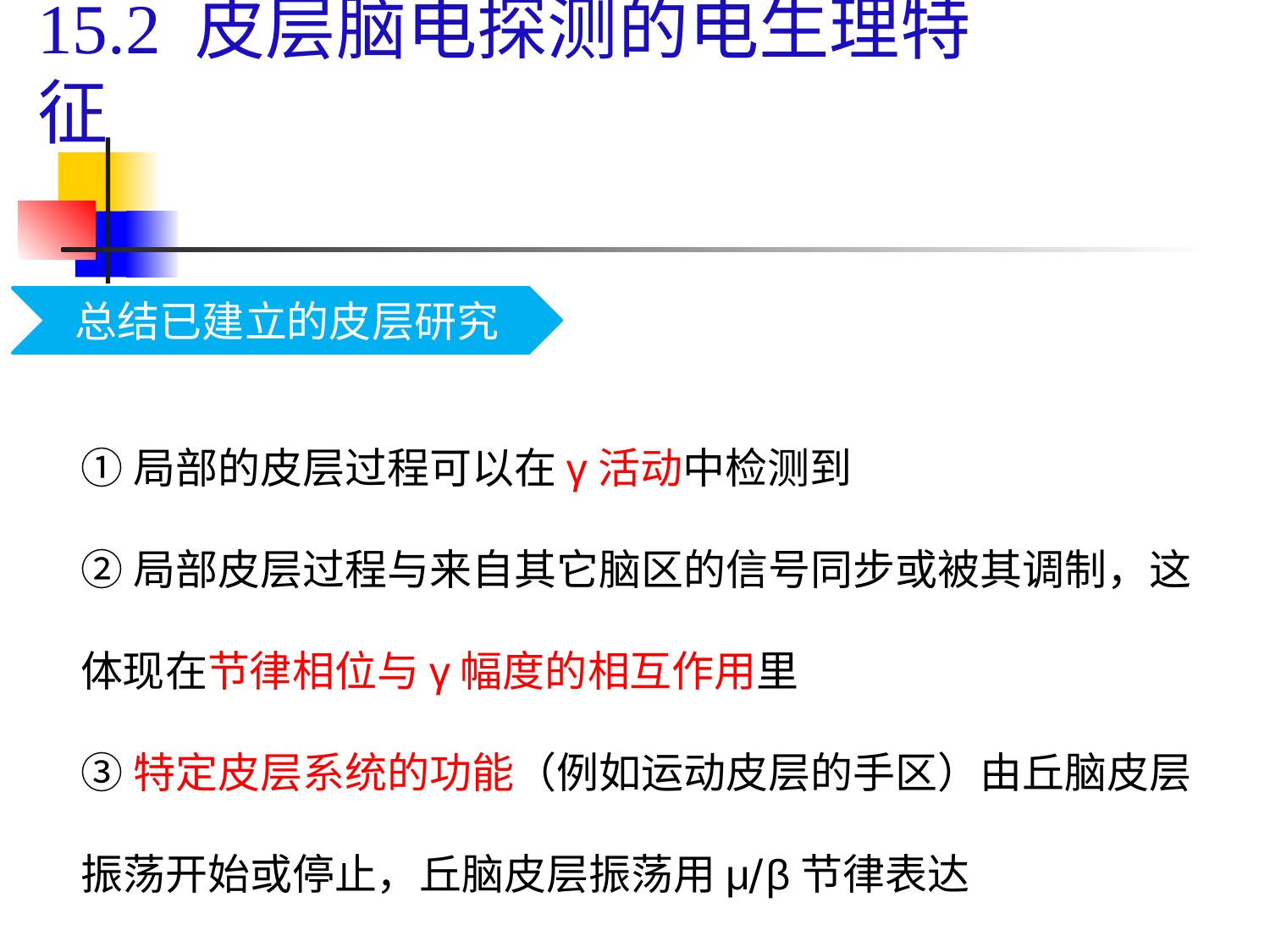

# 15.2 皮层脑电探测的电生理特征
总结已建立的皮层研究
①局部的皮层过程可以在γ活动中检测到
②局部皮层过程与来自其它脑区的信号同步或被其调制，这体现在节律相位与γ幅度的相互作用里
③特定皮层系统的功能（例如运动皮层的手区）由丘脑皮层振荡开始或停止，丘脑皮层振荡用μ/β节律表达